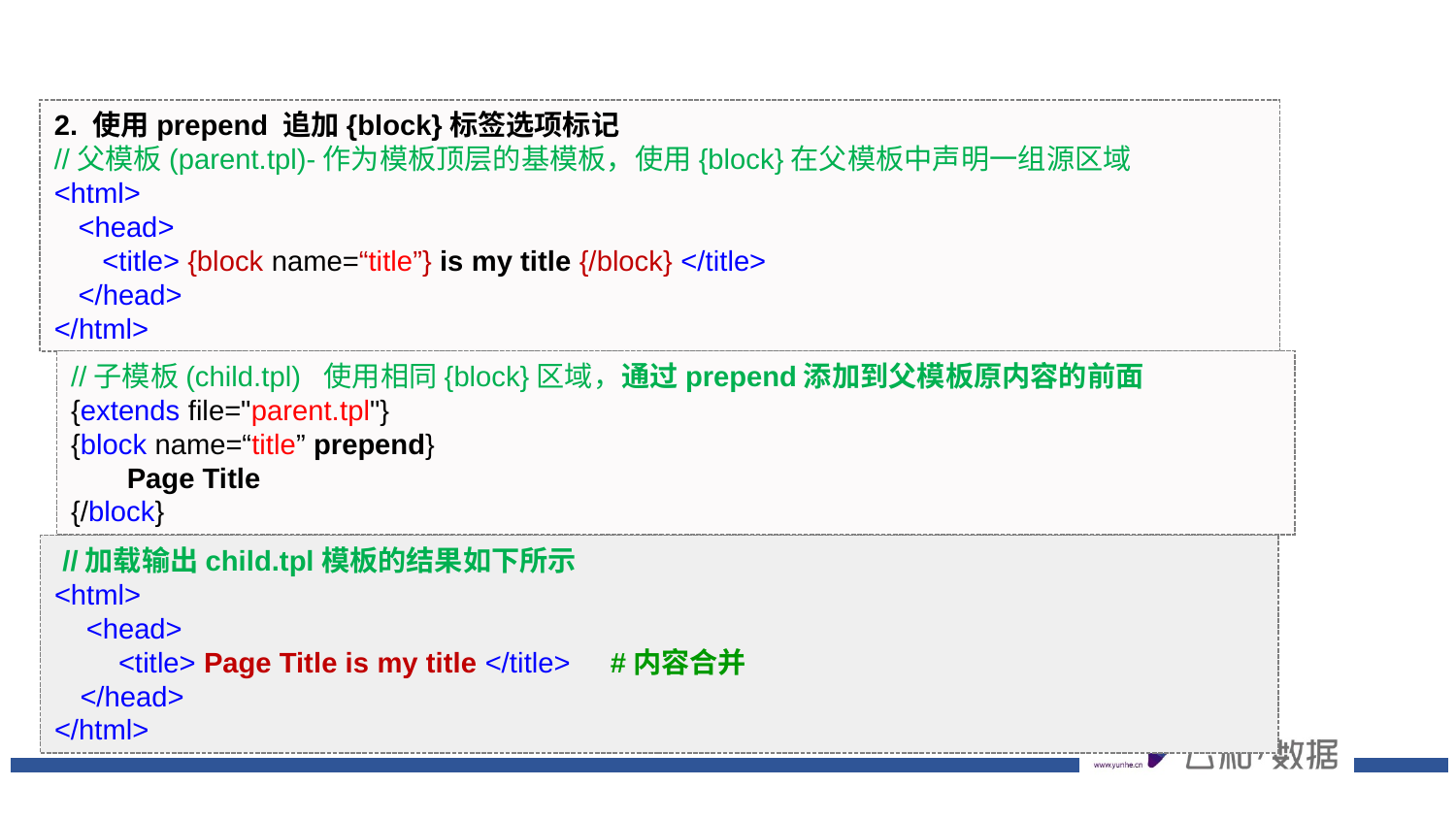

2. 使用prepend 追加{block}标签选项标记
//父模板(parent.tpl)-作为模板顶层的基模板，使用{block}在父模板中声明一组源区域
<html>
   <head>
      <title> {block name=“title”} is my title {/block} </title>
   </head>
</html>
//子模板(child.tpl)  使用相同{block}区域，通过prepend添加到父模板原内容的前面
{extends file="parent.tpl"}
{block name=“title” prepend}
       Page Title
{/block}
 //加载输出child.tpl模板的结果如下所示
<html>
    <head>
        <title> Page Title is my title </title>     #内容合并
   </head>
</html>